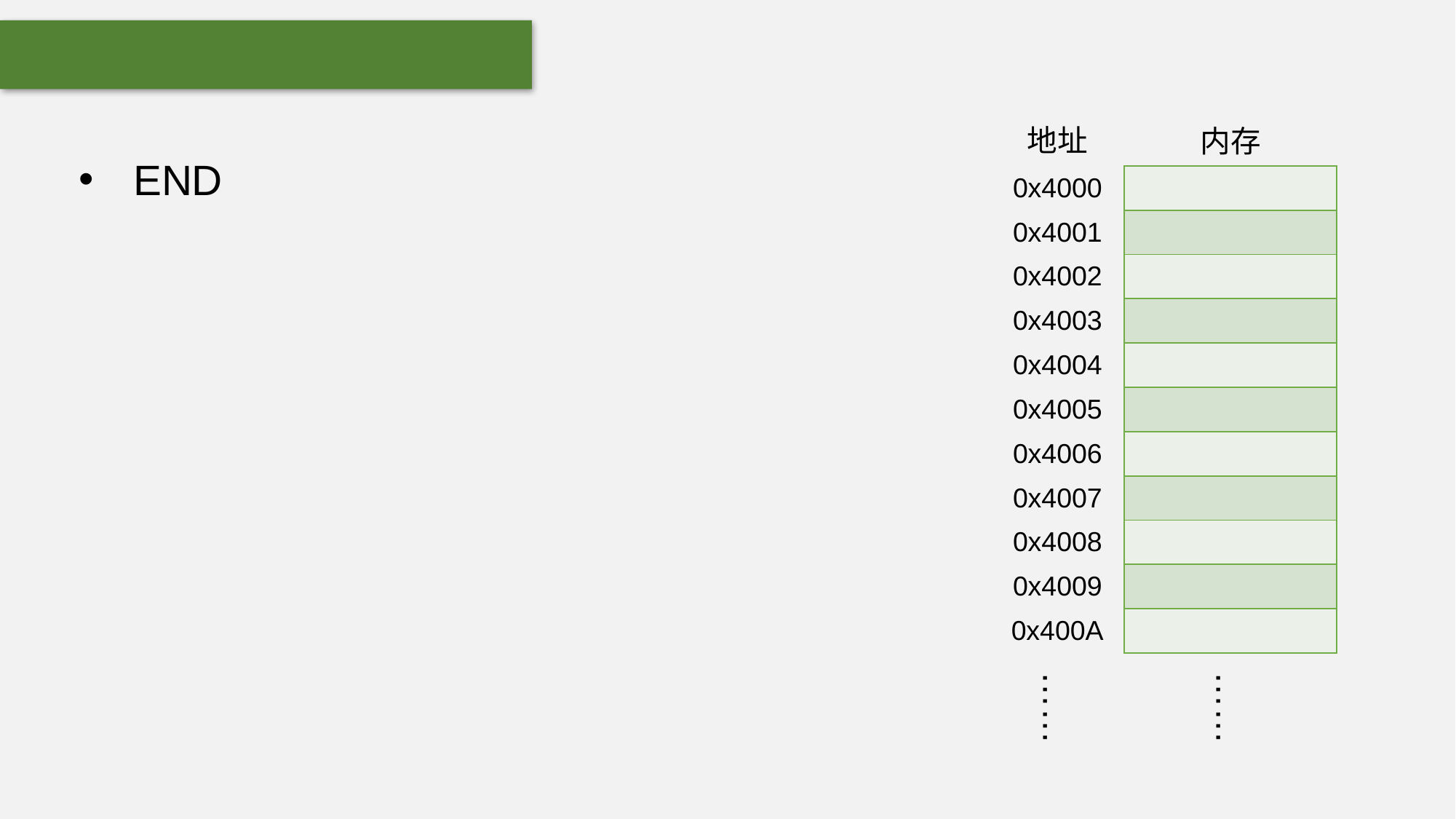

地址
内存
END
| 0x4000 |
| --- |
| 0x4001 |
| 0x4002 |
| 0x4003 |
| 0x4004 |
| 0x4005 |
| 0x4006 |
| 0x4007 |
| 0x4008 |
| 0x4009 |
| 0x400A |
|  |
| --- |
|  |
|  |
|  |
|  |
|  |
|  |
|  |
|  |
|  |
|  |
……
……